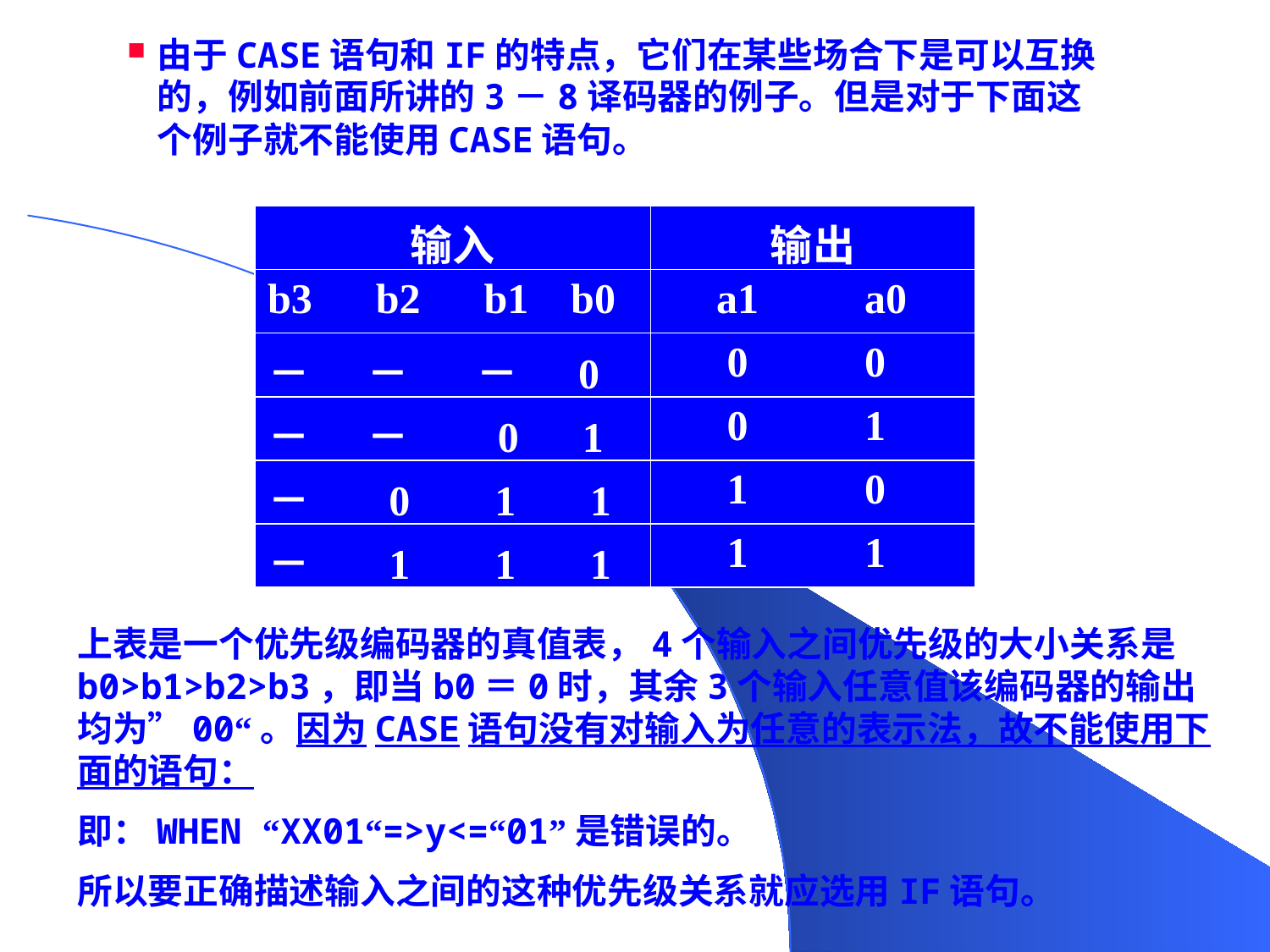

由于CASE语句和IF的特点，它们在某些场合下是可以互换的，例如前面所讲的3－8译码器的例子。但是对于下面这个例子就不能使用CASE语句。

| 输入 | 输出 |
| --- | --- |
| b3 b2 b1 b0 | a1 a0 |
| － － － 0 | 0 0 |
| － － 0 1 | 0 1 |
| － 0 1 1 | 1 0 |
| － 1 1 1 | 1 1 |
上表是一个优先级编码器的真值表，4个输入之间优先级的大小关系是b0>b1>b2>b3，即当b0＝0时，其余3个输入任意值该编码器的输出均为”00“。因为CASE语句没有对输入为任意的表示法，故不能使用下面的语句：
即：WHEN “XX01“=>y<=“01”是错误的。
所以要正确描述输入之间的这种优先级关系就应选用IF语句。